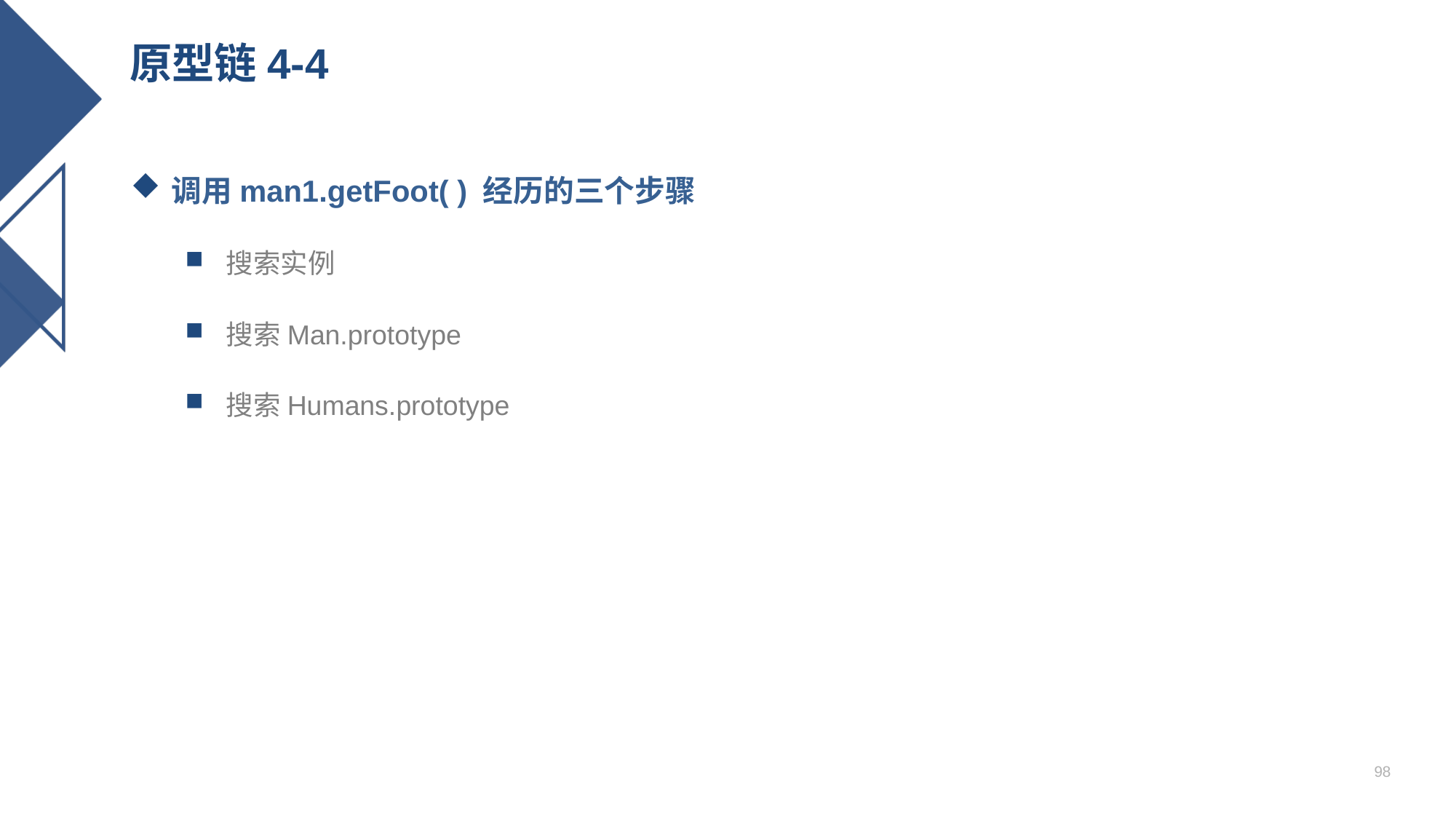

# 原型链4-4
调用man1.getFoot( ) 经历的三个步骤
搜索实例
搜索Man.prototype
搜索Humans.prototype
98